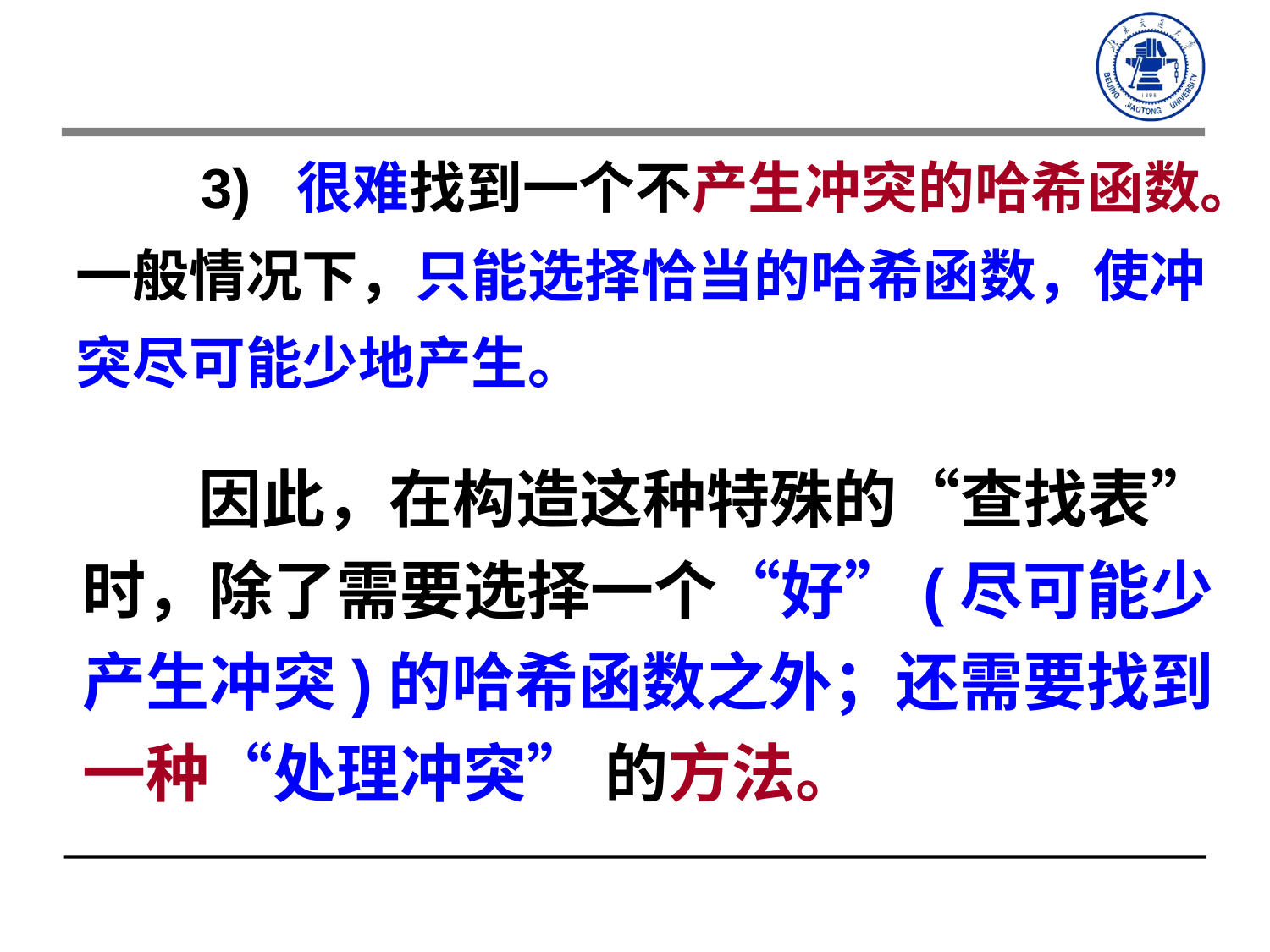

3)  很难找到一个不产生冲突的哈希函数。一般情况下，只能选择恰当的哈希函数，使冲突尽可能少地产生。
       因此，在构造这种特殊的“查找表” 时，除了需要选择一个“好”(尽可能少产生冲突)的哈希函数之外；还需要找到一种“处理冲突” 的方法。